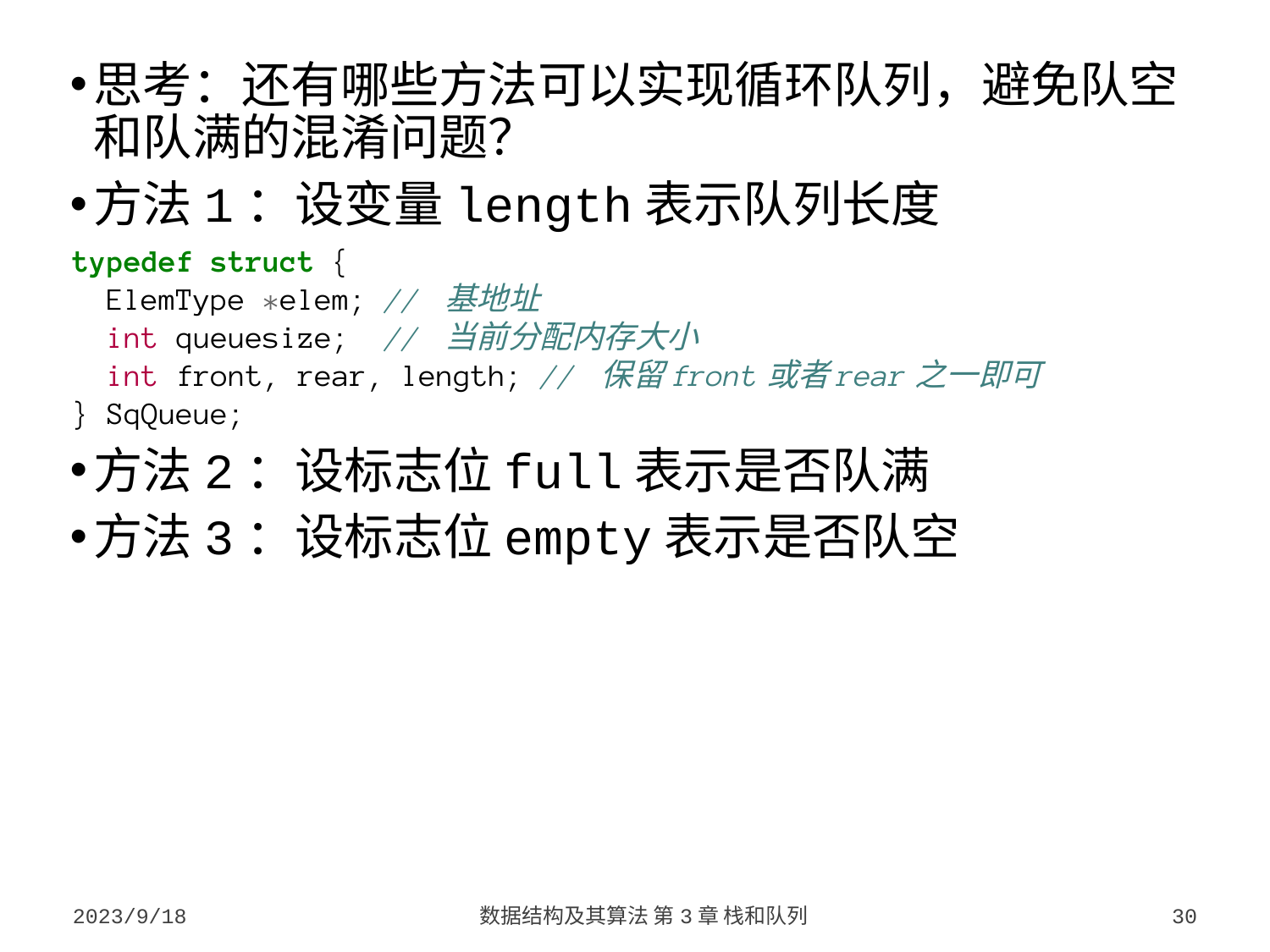

思考：还有哪些方法可以实现循环队列，避免队空和队满的混淆问题？
方法1：设变量length表示队列长度

方法2：设标志位full表示是否队满
方法3：设标志位empty表示是否队空
typedef struct {
  ElemType *elem; // 基地址
  int queuesize;  // 当前分配内存大小
  int front, rear, length; // 保留front或者rear之一即可
} SqQueue;
2023/9/18
数据结构及其算法 第3章 栈和队列
30